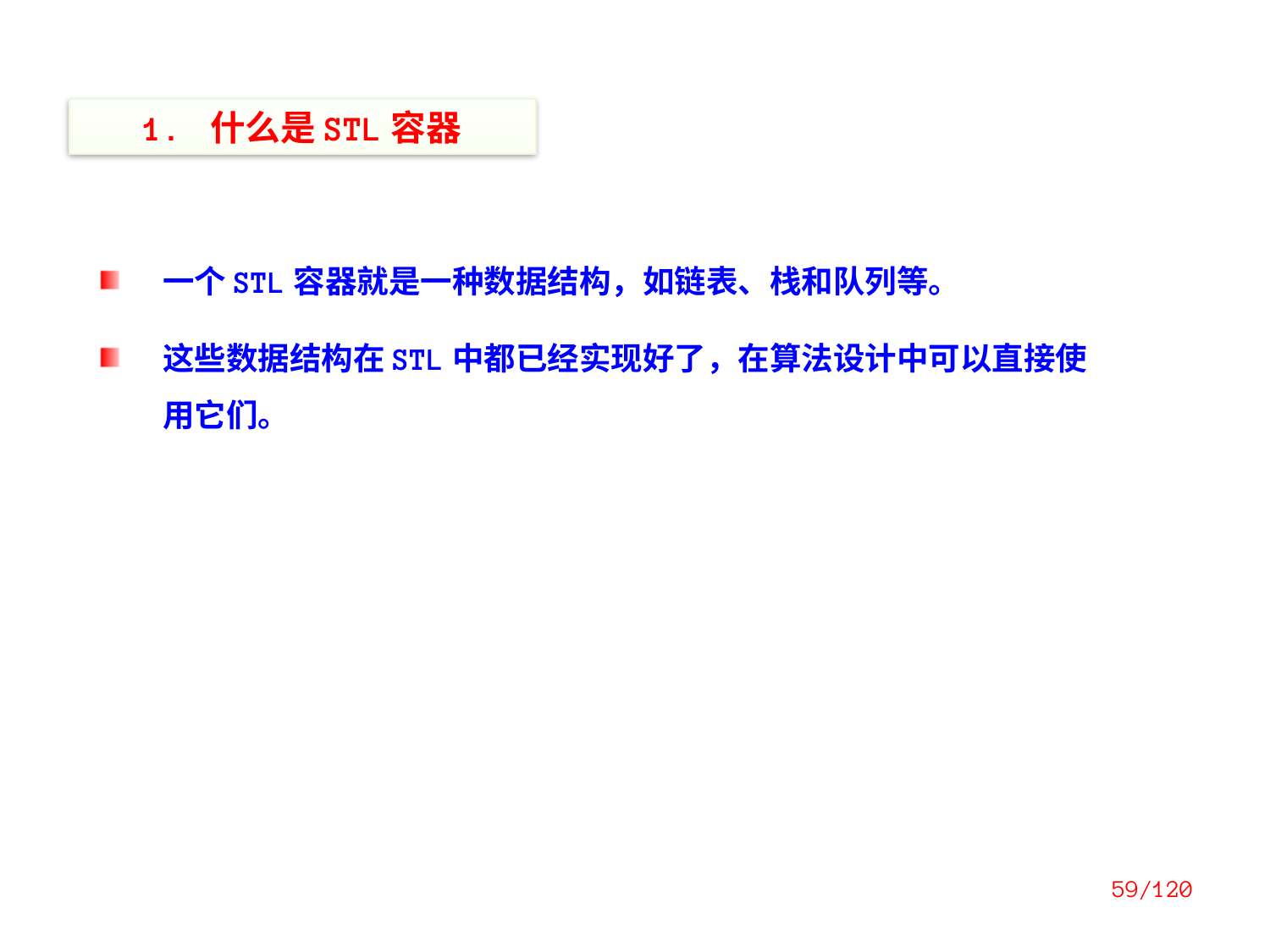

1. 什么是STL容器
一个STL容器就是一种数据结构，如链表、栈和队列等。
这些数据结构在STL中都已经实现好了，在算法设计中可以直接使用它们。
59/120